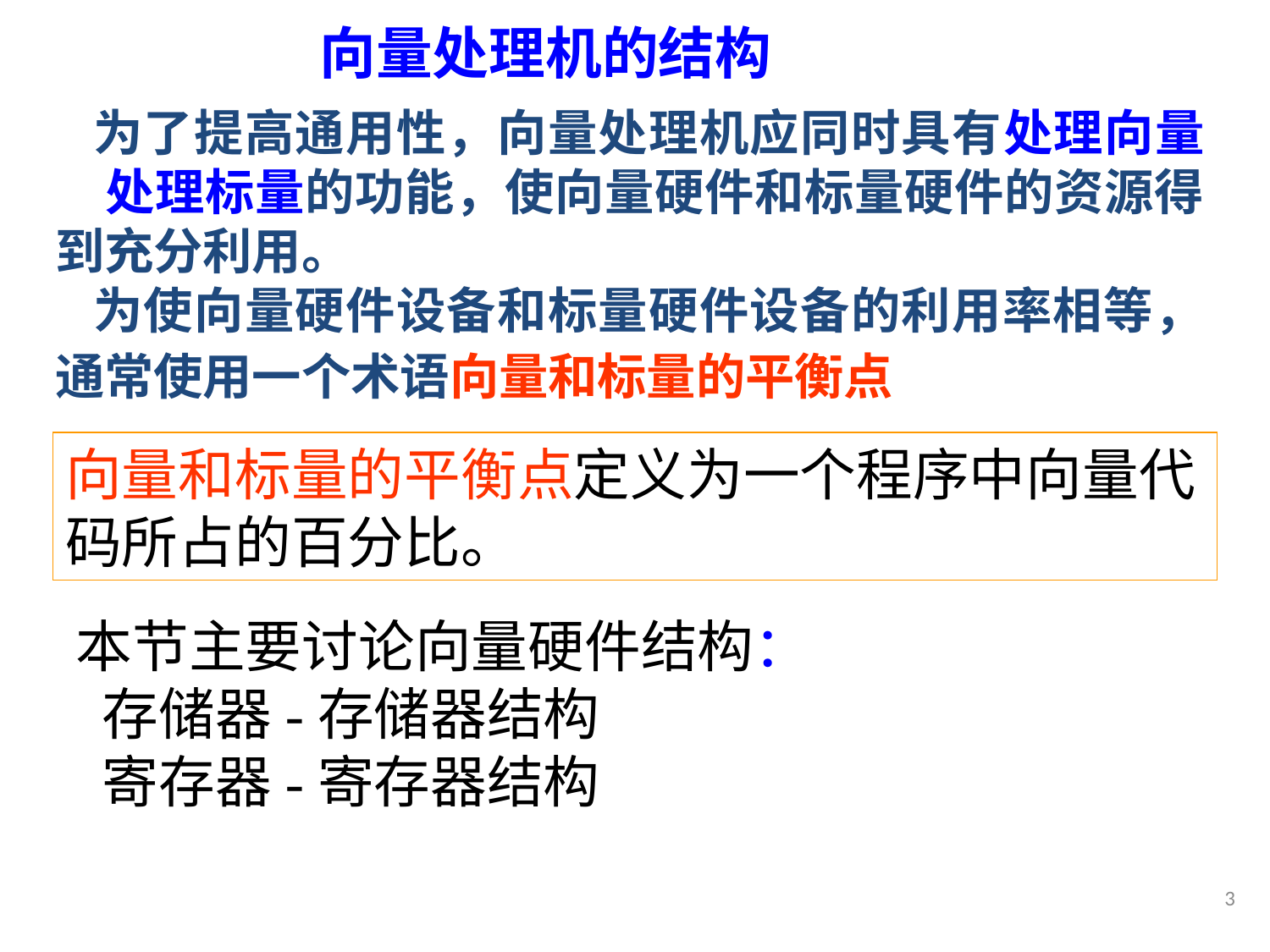

# 向量处理机的结构
  为了提高通用性，向量处理机应同时具有处理向量和处理标量的功能，使向量硬件和标量硬件的资源得到充分利用。
  为使向量硬件设备和标量硬件设备的利用率相等，通常使用一个术语向量和标量的平衡点。
向量和标量的平衡点定义为一个程序中向量代码所占的百分比。
本节主要讨论向量硬件结构：
 存储器-存储器结构
 寄存器-寄存器结构
3